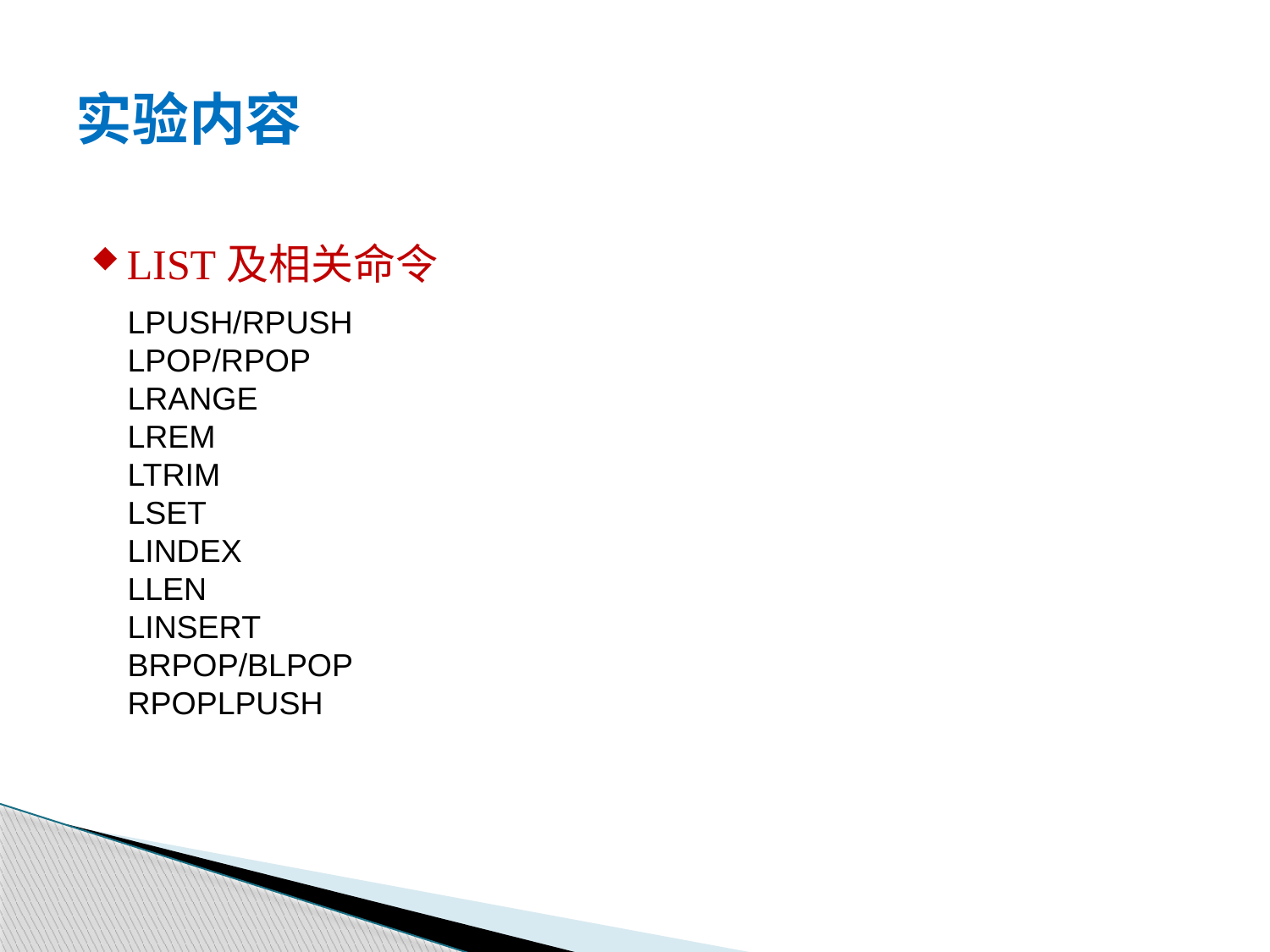

# 实验内容
LIST及相关命令

Lpush/RPUSH
LPOP/rpop
lrange
lrem
ltrim
LSET
lindex
llen
linsert
Brpop/blpop
rpoplpush